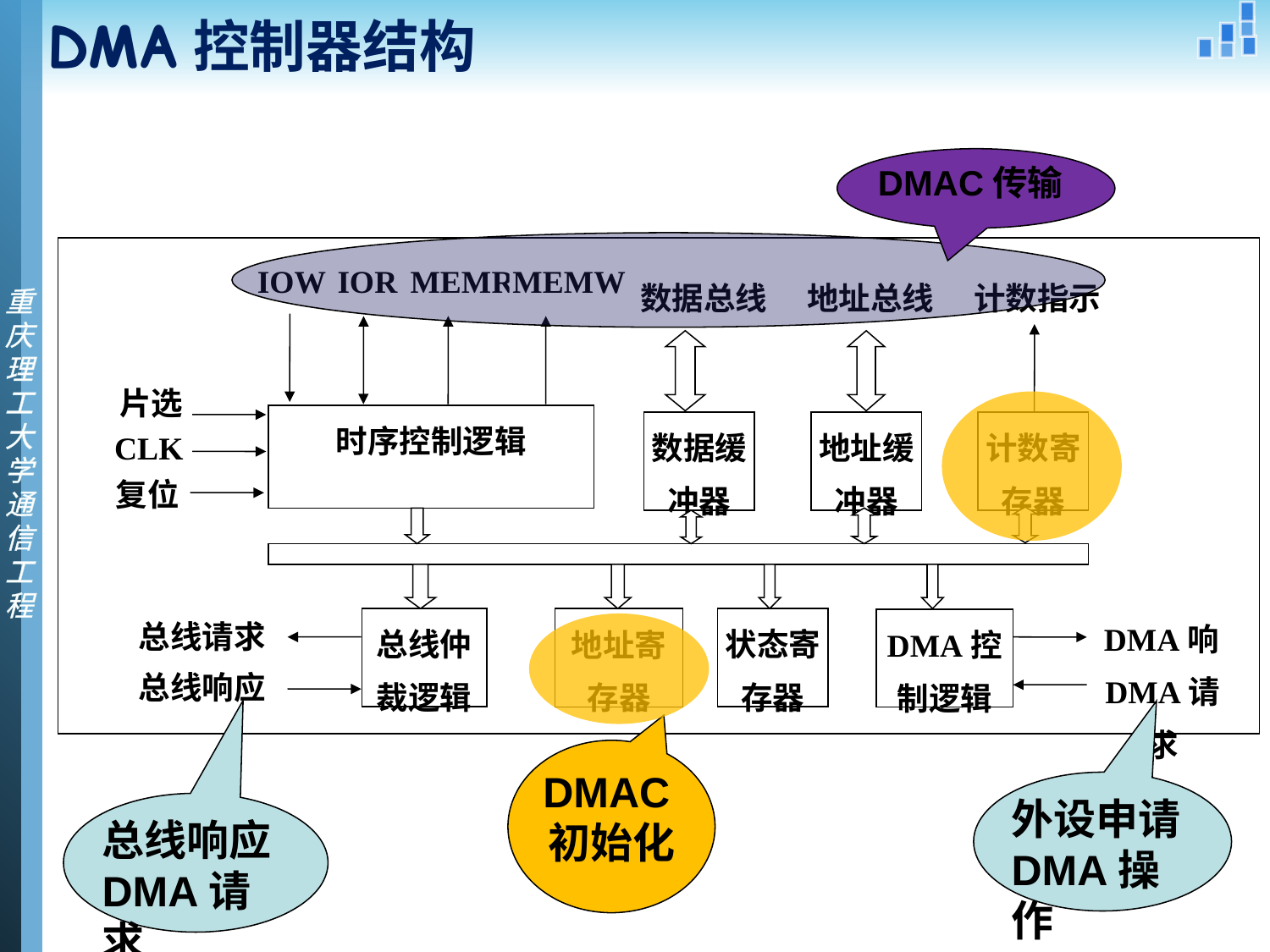

# DMA控制器结构
DMAC传输

IOW
IOR
MEMR
MEMW
数据总线
地址总线
计数指示

片选
时序控制逻辑
数据缓冲器
地址缓冲器
计数寄存器
CLK
复位

DMA响应
总线仲裁逻辑
地址寄存器
状态寄存器
DMA控制逻辑

总线请求
DMA请求
总线响应

DMAC初始化
外设申请DMA操作
总线响应DMA请求
40